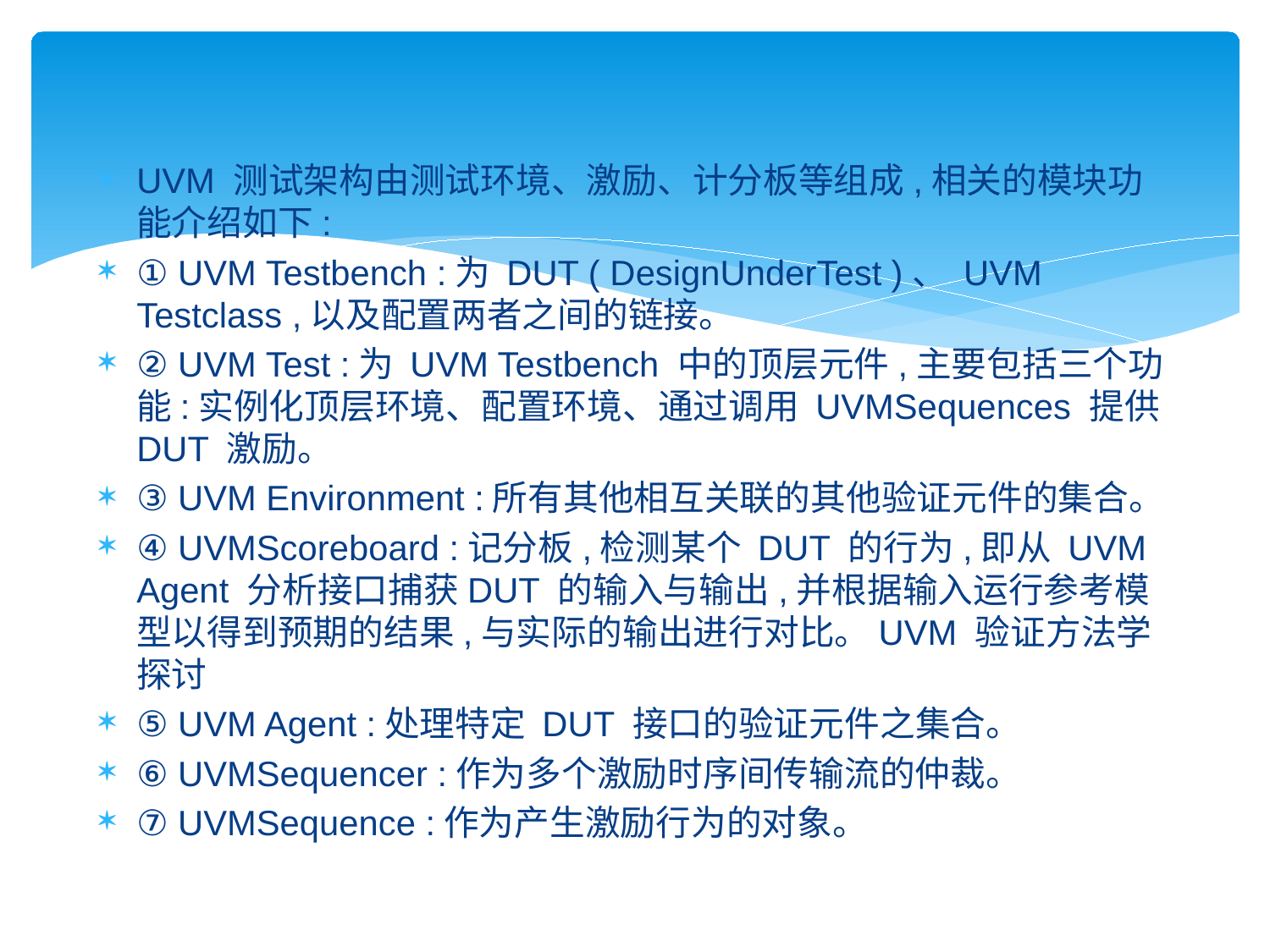

#
UVM 测试架构由测试环境、激励、计分板等组成,相关的模块功能介绍如下:
① UVM Testbench :为 DUT ( DesignUnderTest )、 UVM Testclass ,以及配置两者之间的链接。
② UVM Test :为 UVM Testbench 中的顶层元件,主要包括三个功能:实例化顶层环境、配置环境、通过调用 UVMSequences 提供 DUT 激励。
③ UVM Environment :所有其他相互关联的其他验证元件的集合。
④ UVMScoreboard :记分板,检测某个 DUT 的行为,即从 UVM Agent 分析接口捕获DUT 的输入与输出,并根据输入运行参考模型以得到预期的结果,与实际的输出进行对比。UVM 验证方法学探讨
⑤ UVM Agent :处理特定 DUT 接口的验证元件之集合。
⑥ UVMSequencer :作为多个激励时序间传输流的仲裁。
⑦ UVMSequence :作为产生激励行为的对象。